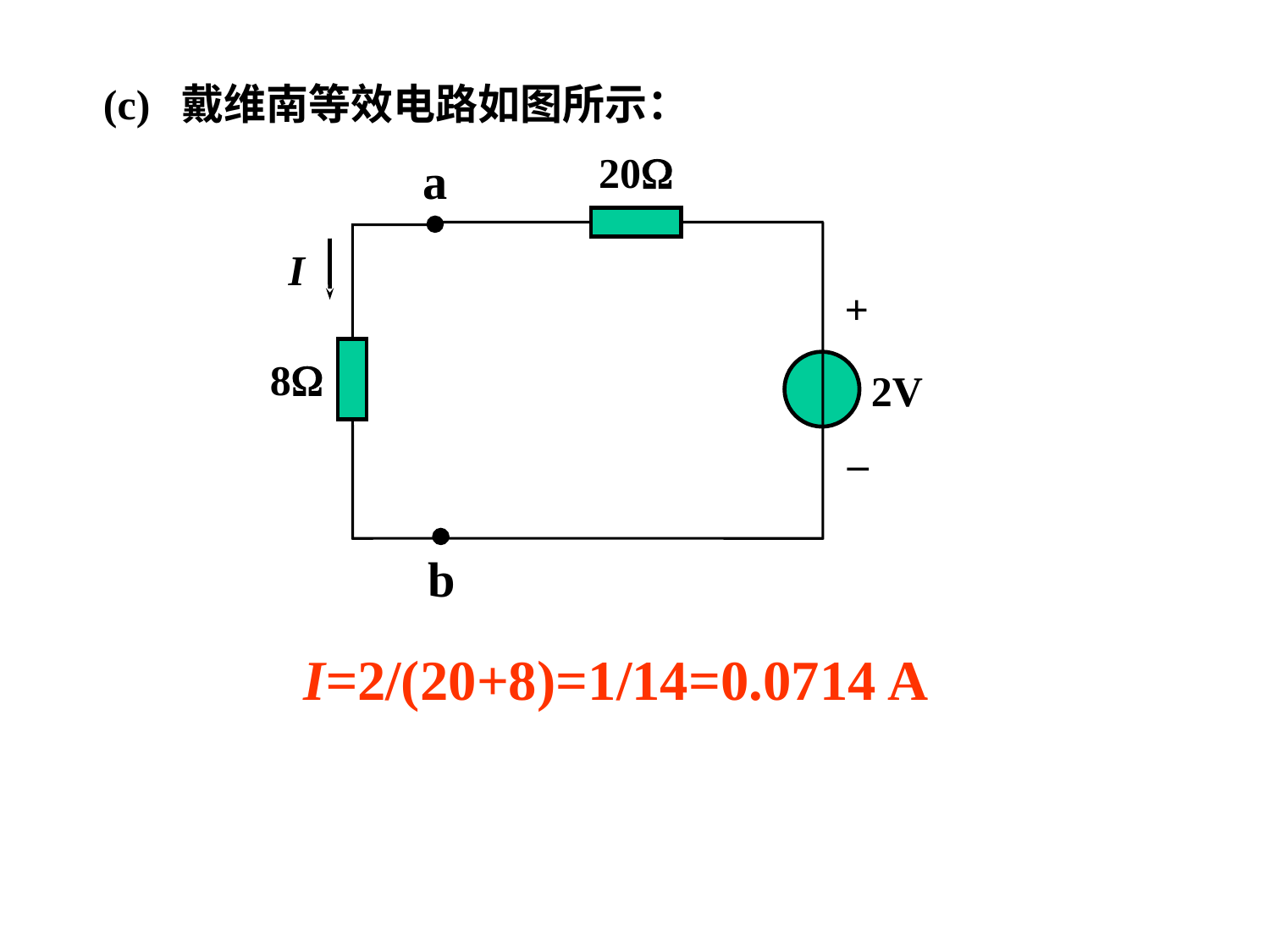

(c)  戴维南等效电路如图所示：
20Ω
a

I

+

8Ω

2V
–

b
I=2/(20+8)=1/14=0.0714 A